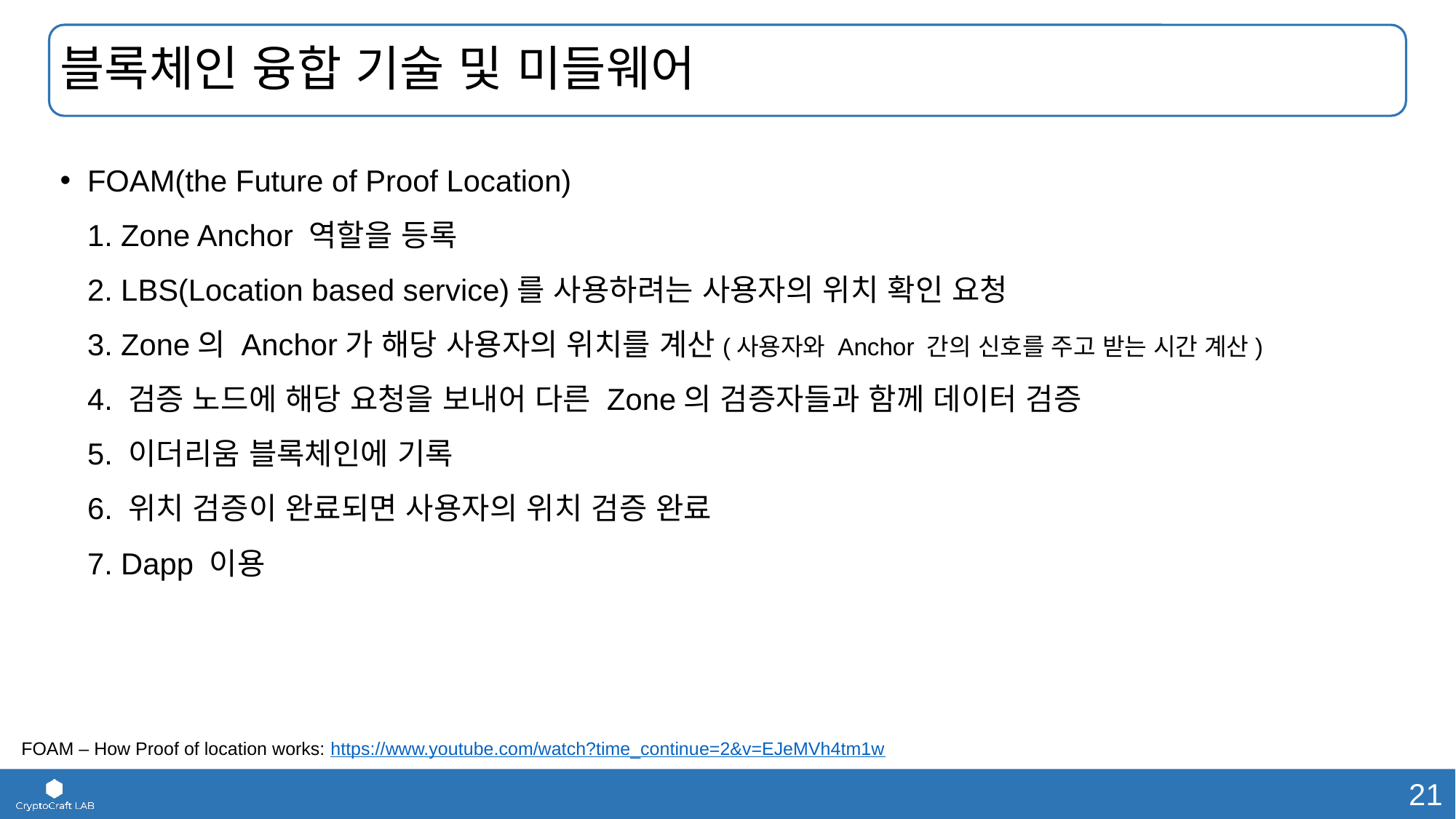

# 블록체인 융합 기술 및 미들웨어
FOAM(the Future of Proof Location)
1. Zone Anchor 역할을 등록
2. LBS(Location based service)를 사용하려는 사용자의 위치 확인 요청
3. Zone의 Anchor가 해당 사용자의 위치를 계산(사용자와 Anchor 간의 신호를 주고 받는 시간 계산)
4. 검증 노드에 해당 요청을 보내어 다른 Zone의 검증자들과 함께 데이터 검증
5. 이더리움 블록체인에 기록
6. 위치 검증이 완료되면 사용자의 위치 검증 완료
7. Dapp 이용
FOAM – How Proof of location works: https://www.youtube.com/watch?time_continue=2&v=EJeMVh4tm1w